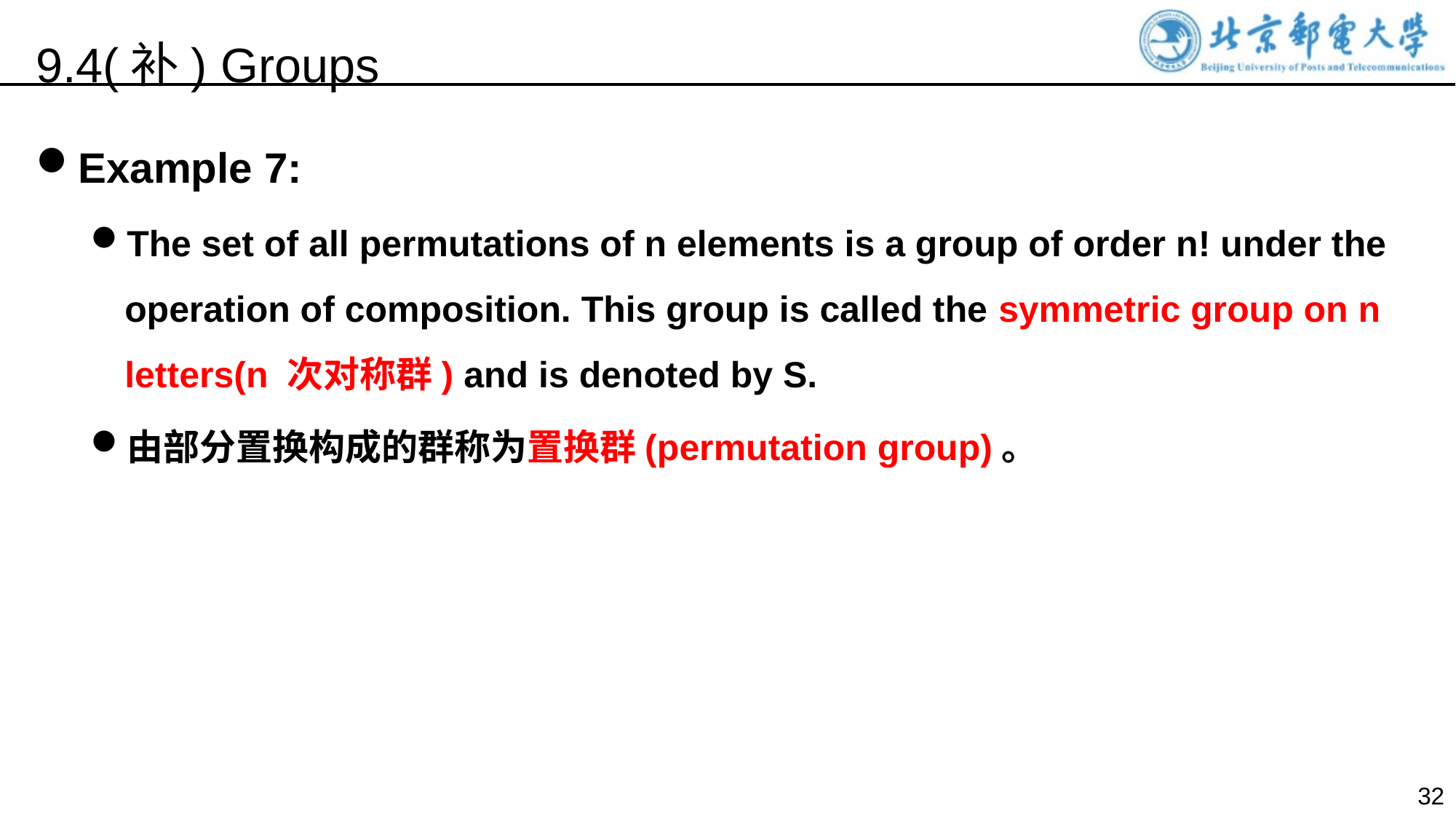

9.4(补) Groups
Example 7:
The set of all permutations of n elements is a group of order n! under the operation of composition. This group is called the symmetric group on n letters(n 次对称群) and is denoted by S.
由部分置换构成的群称为置换群(permutation group)。